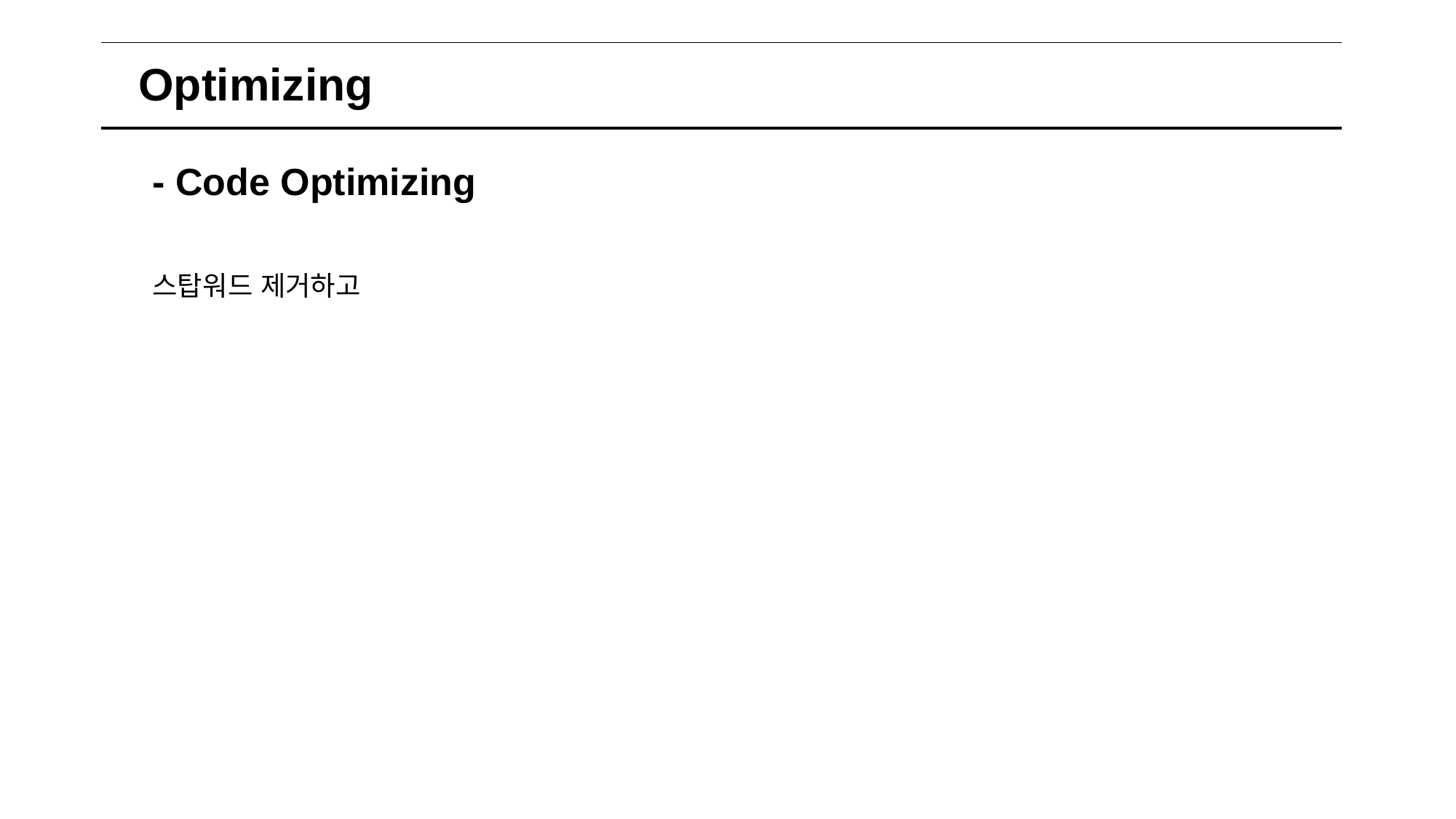

| Optimizing |
| --- |
- Code Optimizing
스탑워드 제거하고